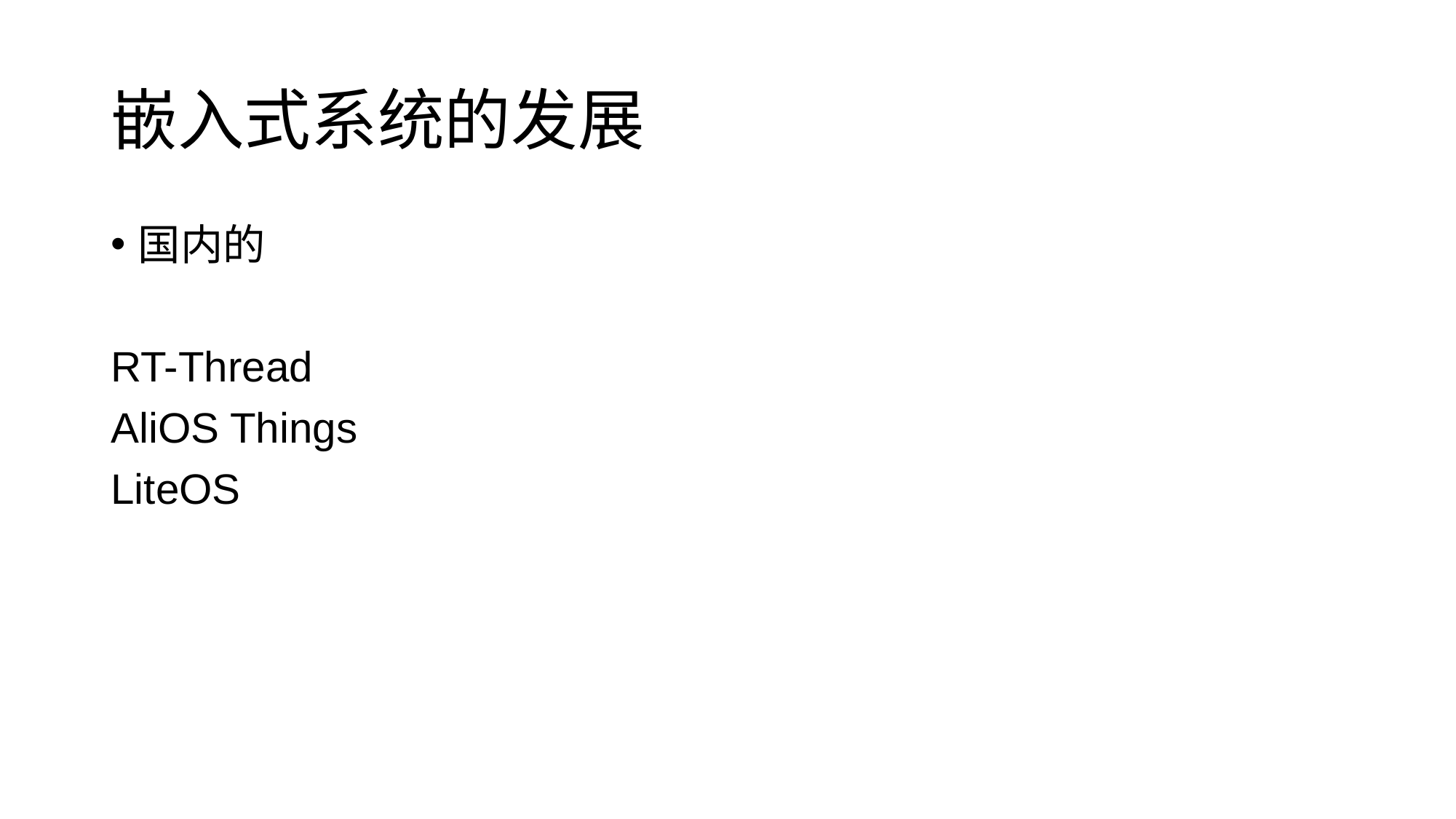

# 嵌入式系统的发展
国内的

RT-Thread
AliOS Things
LiteOS